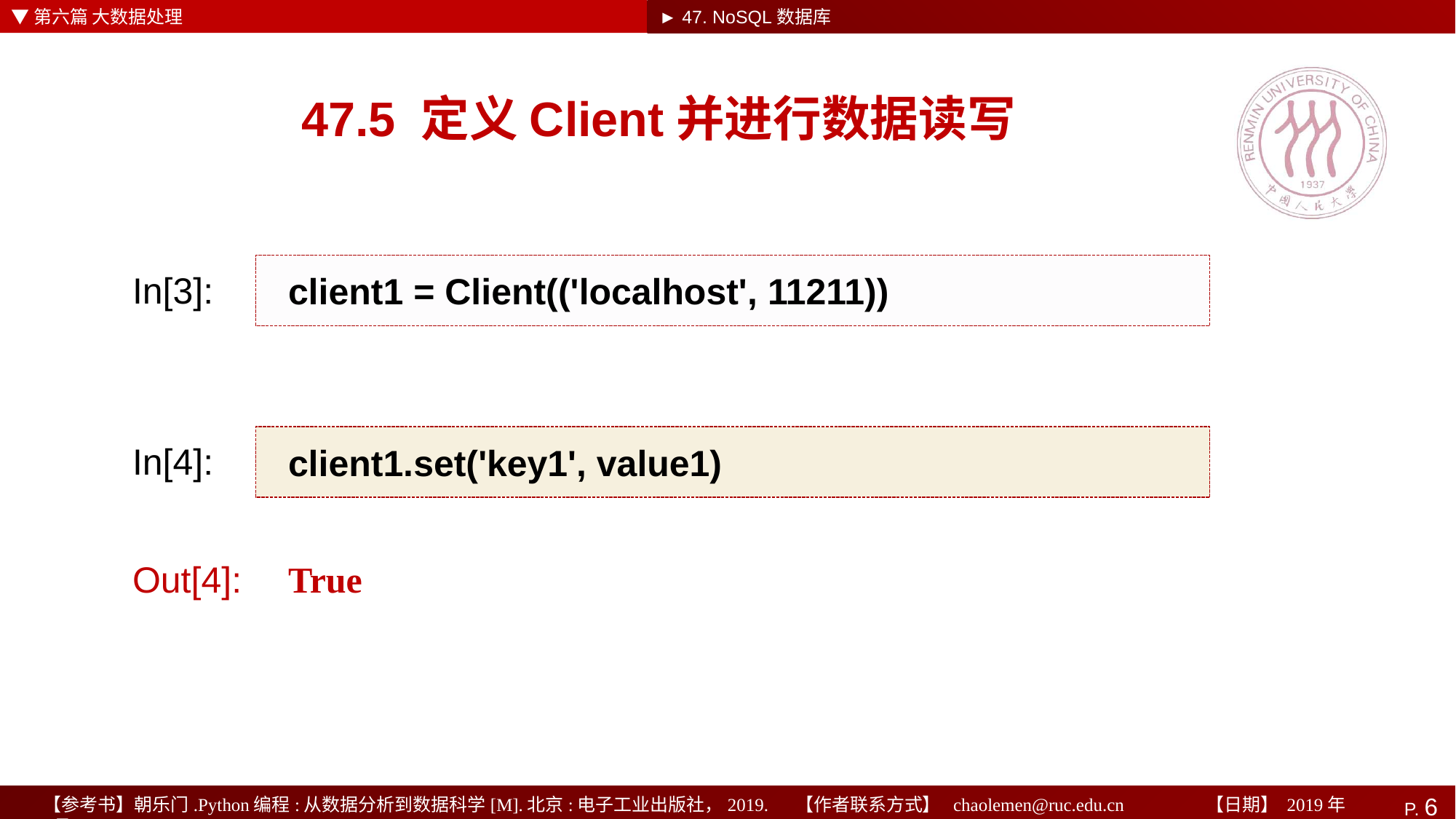

▼第六篇 大数据处理
► 47. NoSQL数据库
# 47.5 定义Client并进行数据读写
client1 = Client(('localhost', 11211))
In[3]:
client1.set('key1', value1)
In[4]:
True
Out[4]: